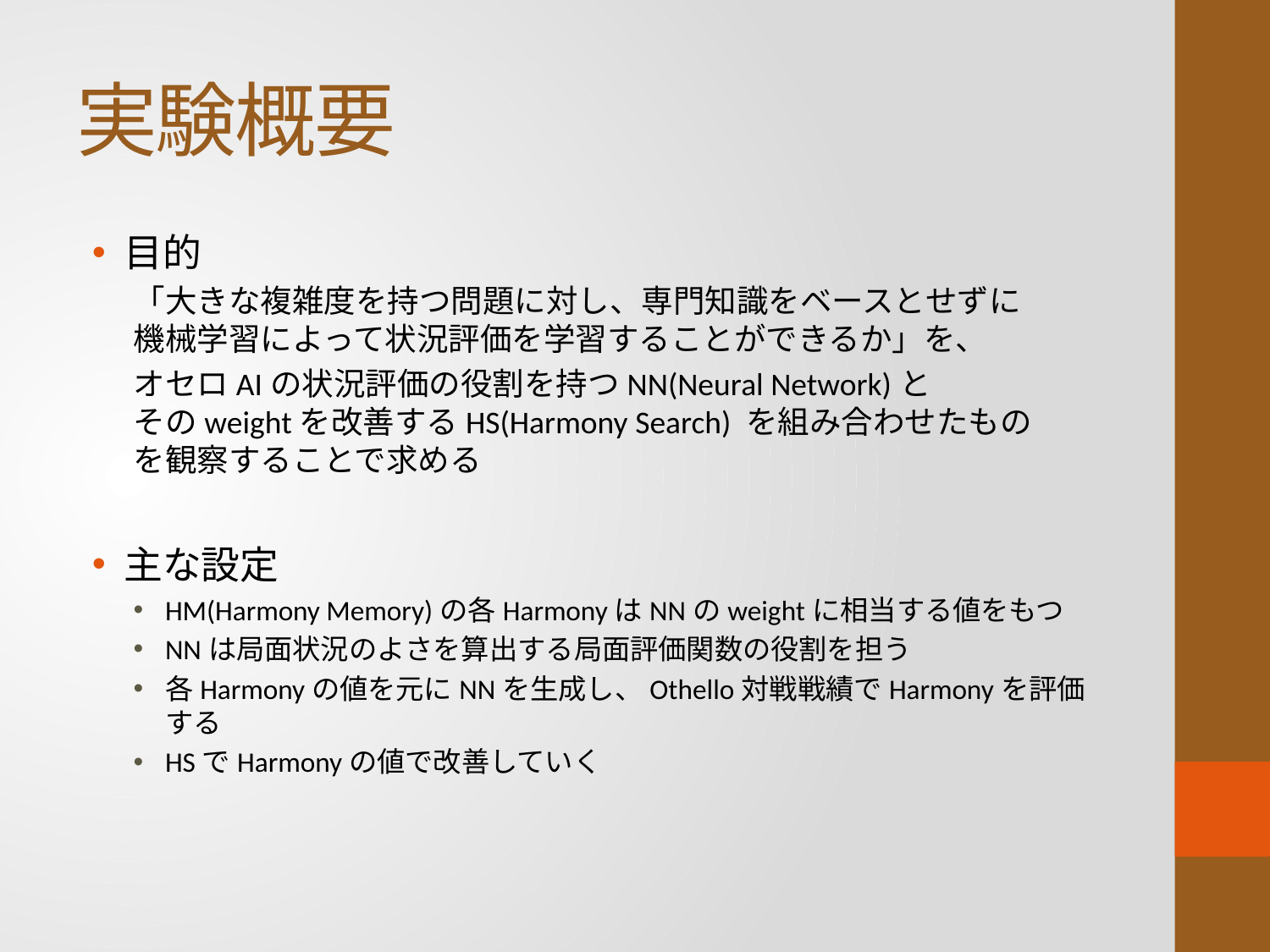

# 実験概要
目的
「大きな複雑度を持つ問題に対し、専門知識をベースとせずに
機械学習によって状況評価を学習することができるか」を、
オセロAIの状況評価の役割を持つNN(Neural Network)と
そのweightを改善するHS(Harmony Search) を組み合わせたもの
を観察することで求める

主な設定
HM(Harmony Memory)の各HarmonyはNNのweightに相当する値をもつ
NNは局面状況のよさを算出する局面評価関数の役割を担う
各Harmonyの値を元にNNを生成し、Othello対戦戦績でHarmonyを評価する
HSでHarmonyの値で改善していく